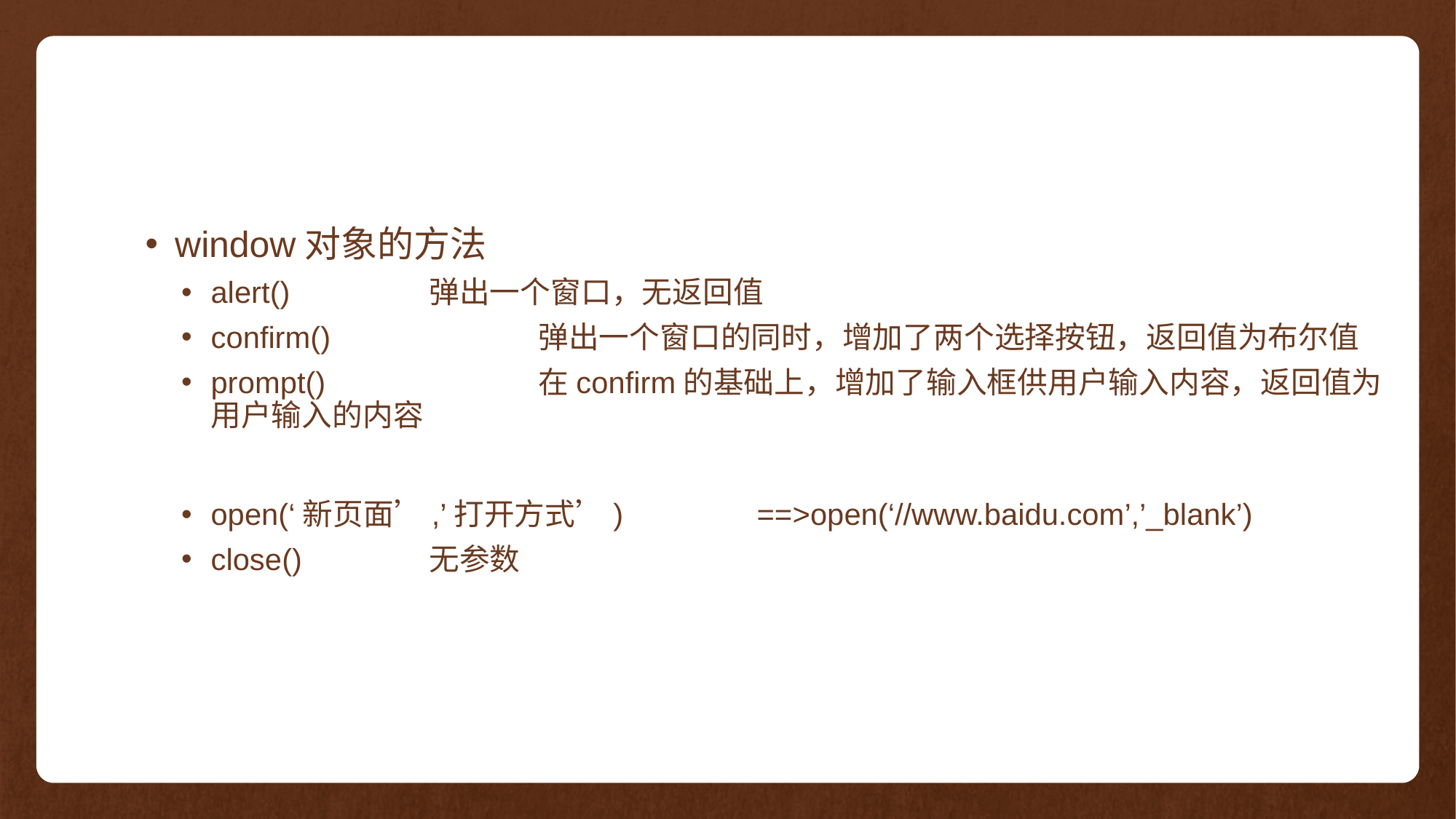

window对象的方法
alert()		弹出一个窗口，无返回值
confirm()		弹出一个窗口的同时，增加了两个选择按钮，返回值为布尔值
prompt()		在confirm的基础上，增加了输入框供用户输入内容，返回值为用户输入的内容

open(‘新页面’,’打开方式’)		==>open(‘//www.baidu.com’,’_blank’)
close()		无参数